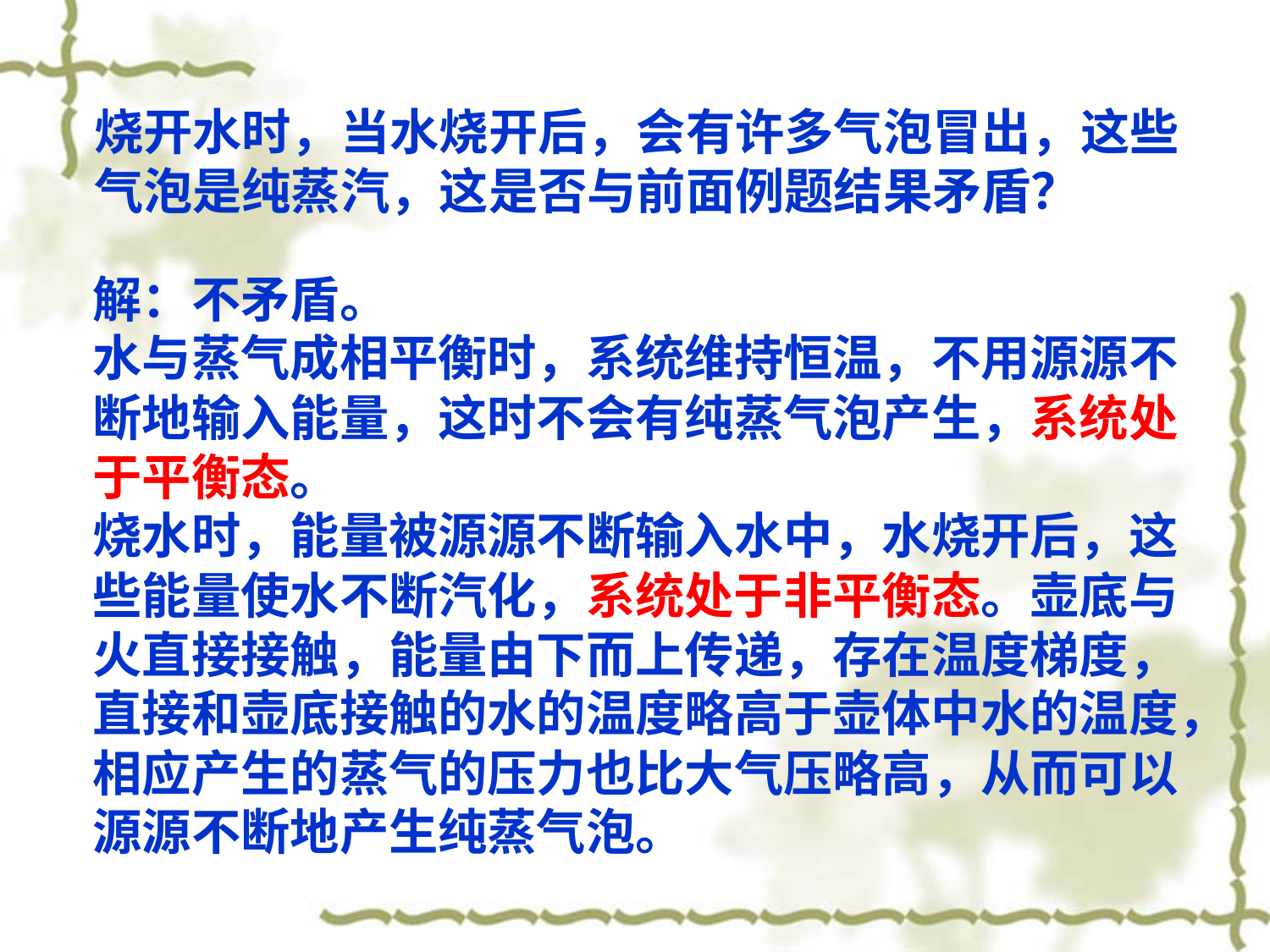

烧开水时，当水烧开后，会有许多气泡冒出，这些气泡是纯蒸汽，这是否与前面例题结果矛盾？
解：不矛盾。
水与蒸气成相平衡时，系统维持恒温，不用源源不断地输入能量，这时不会有纯蒸气泡产生，系统处于平衡态。
烧水时，能量被源源不断输入水中，水烧开后，这些能量使水不断汽化，系统处于非平衡态。壶底与火直接接触，能量由下而上传递，存在温度梯度，直接和壶底接触的水的温度略高于壶体中水的温度，相应产生的蒸气的压力也比大气压略高，从而可以源源不断地产生纯蒸气泡。